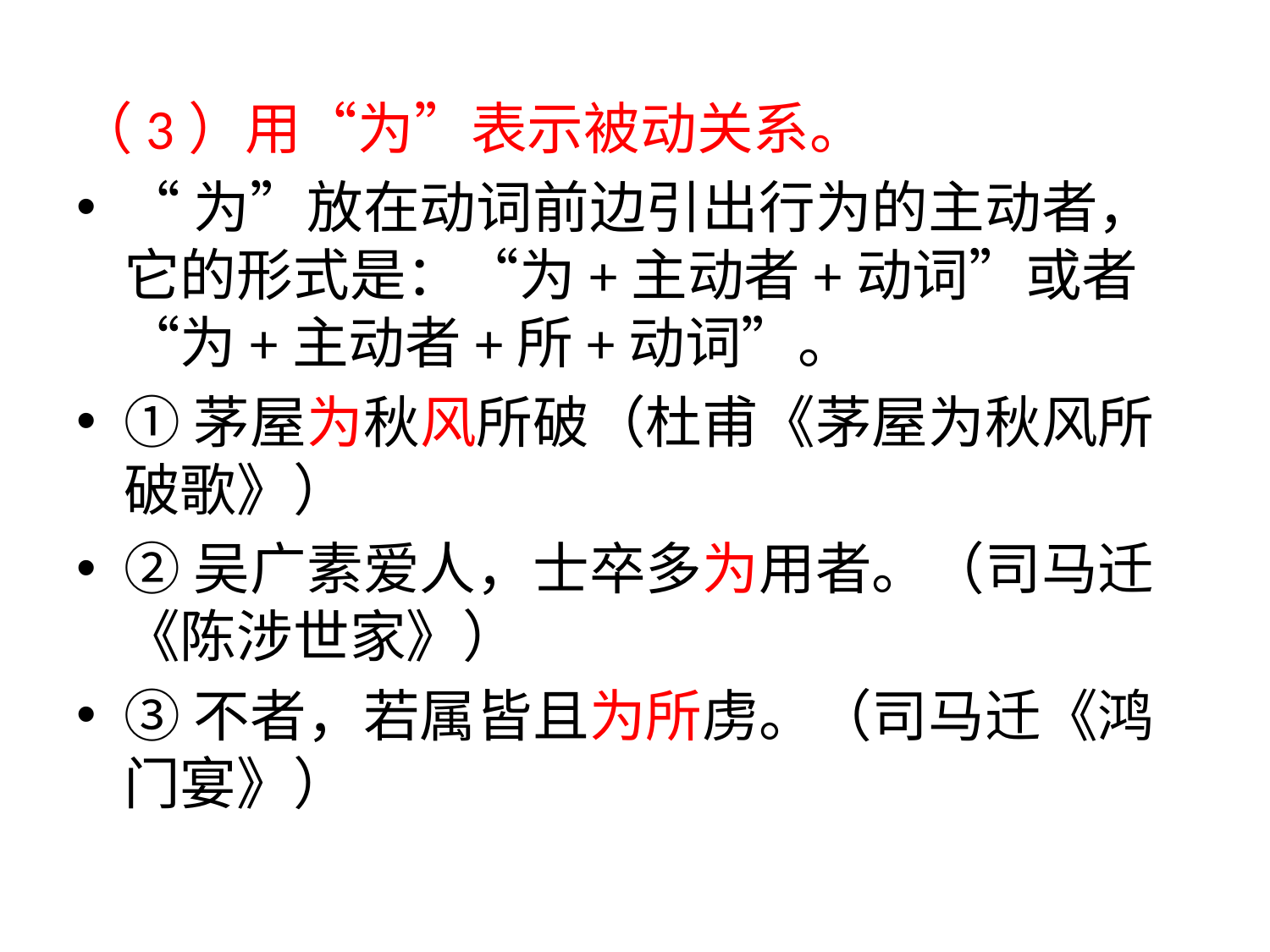

#
（3）用“为”表示被动关系。
“为”放在动词前边引出行为的主动者，它的形式是：“为+主动者+动词”或者“为+主动者+所+动词”。
①茅屋为秋风所破（杜甫《茅屋为秋风所破歌》）
②吴广素爱人，士卒多为用者。（司马迁《陈涉世家》）
③不者，若属皆且为所虏。（司马迁《鸿门宴》）